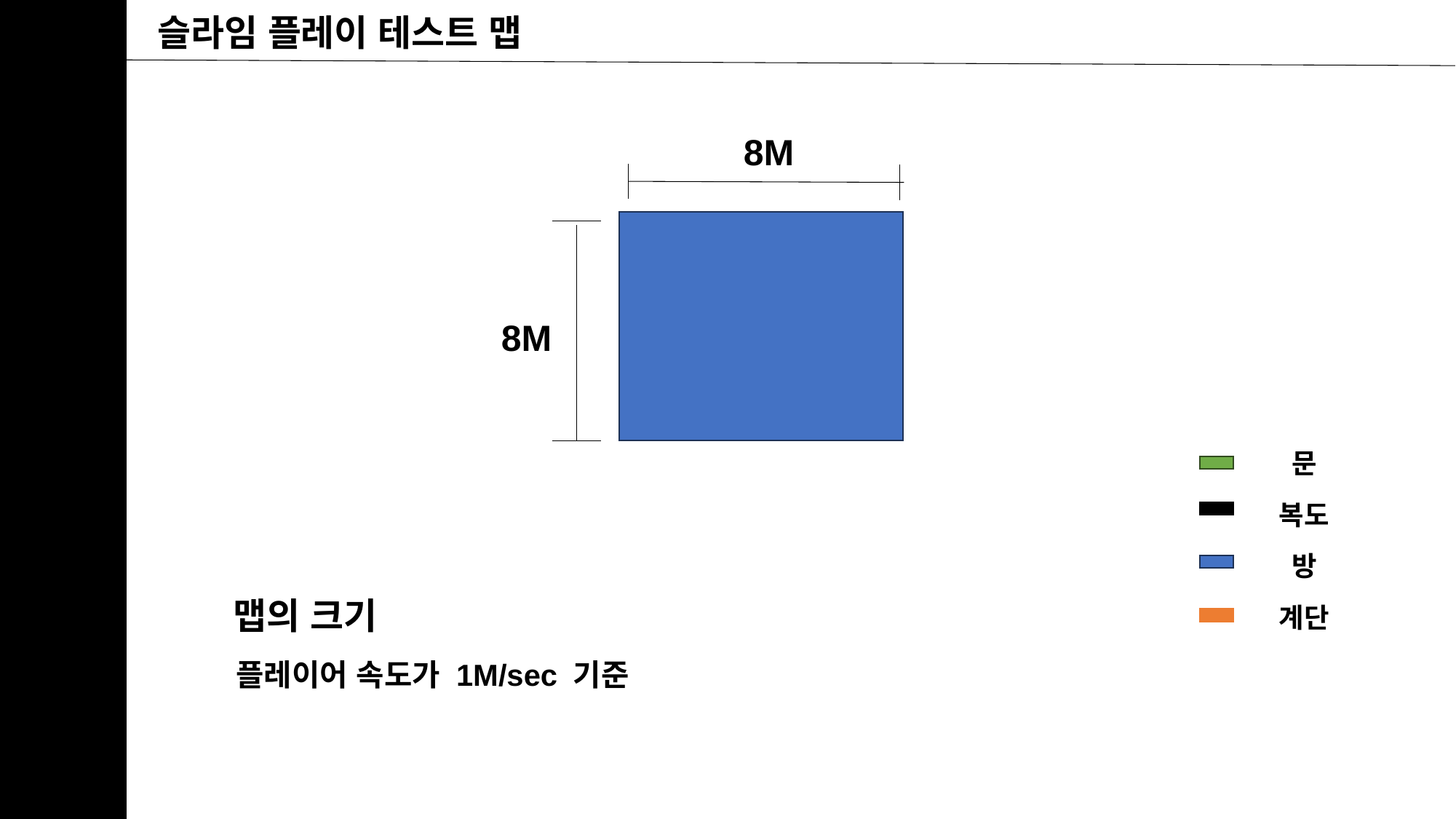

슬라임 플레이 테스트 맵
8M

8M
문

복도
방

맵의 크기
계단

플레이어 속도가 1M/sec 기준